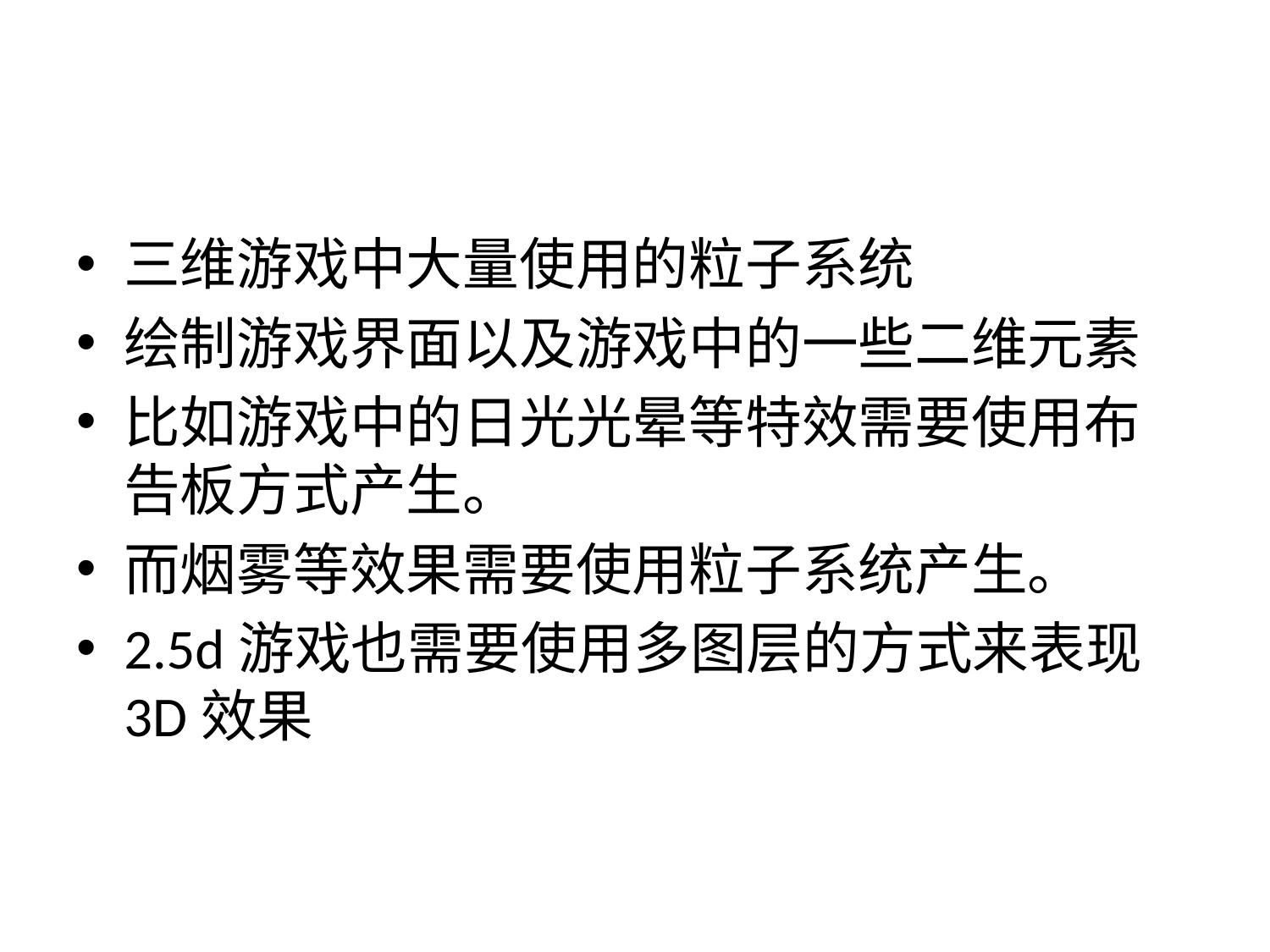

#
三维游戏中大量使用的粒子系统
绘制游戏界面以及游戏中的一些二维元素
比如游戏中的日光光晕等特效需要使用布告板方式产生。
而烟雾等效果需要使用粒子系统产生。
2.5d游戏也需要使用多图层的方式来表现3D效果